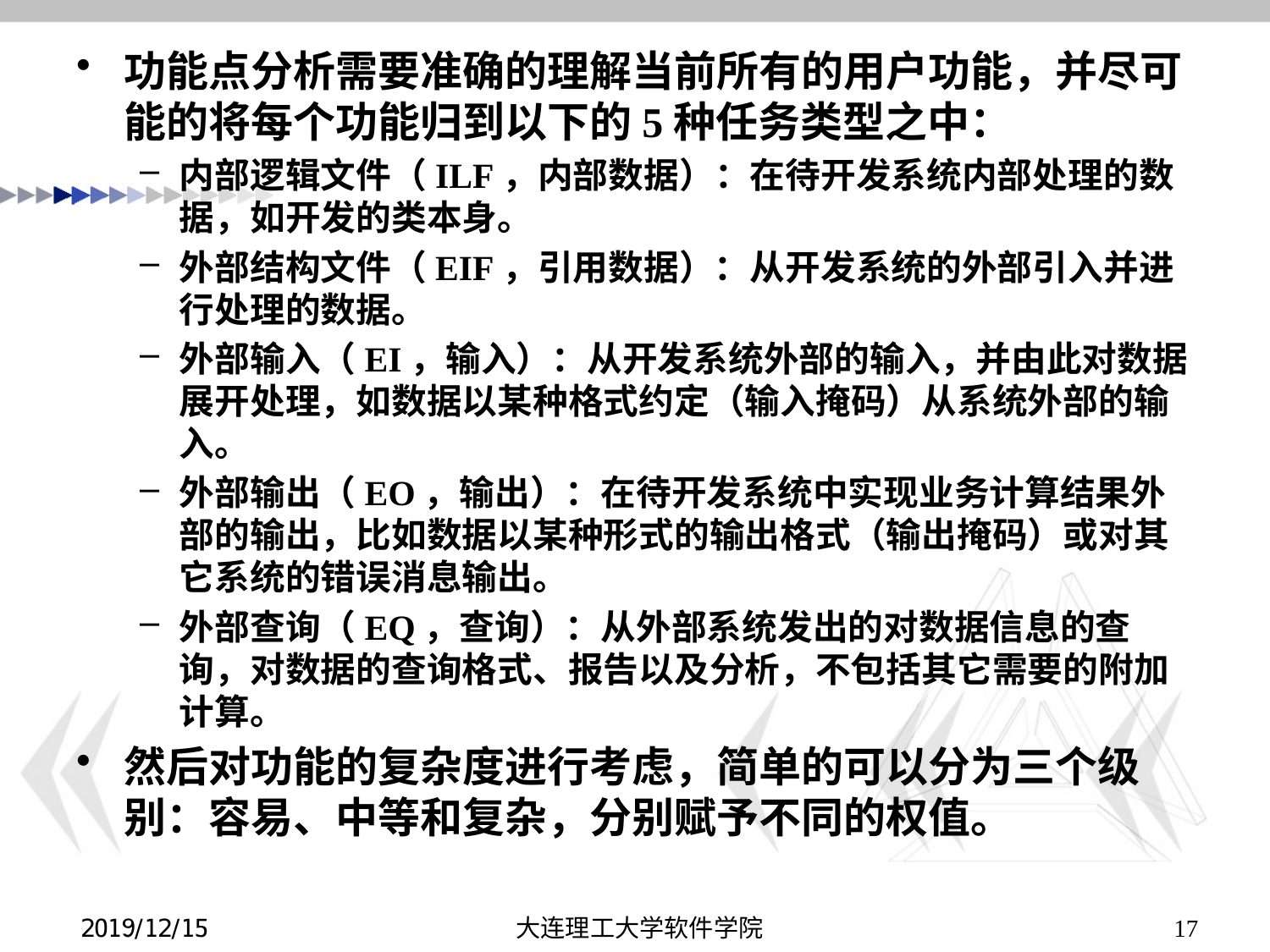

# 功能点分析需要准确的理解当前所有的用户功能，并尽可能的将每个功能归到以下的5种任务类型之中：
内部逻辑文件（ILF，内部数据）：在待开发系统内部处理的数据，如开发的类本身。
外部结构文件（EIF，引用数据）：从开发系统的外部引入并进行处理的数据。
外部输入（EI，输入）：从开发系统外部的输入，并由此对数据展开处理，如数据以某种格式约定（输入掩码）从系统外部的输入。
外部输出（EO，输出）：在待开发系统中实现业务计算结果外部的输出，比如数据以某种形式的输出格式（输出掩码）或对其它系统的错误消息输出。
外部查询（EQ，查询）：从外部系统发出的对数据信息的查询，对数据的查询格式、报告以及分析，不包括其它需要的附加计算。
然后对功能的复杂度进行考虑，简单的可以分为三个级别：容易、中等和复杂，分别赋予不同的权值。
2019/12/15
大连理工大学软件学院
17